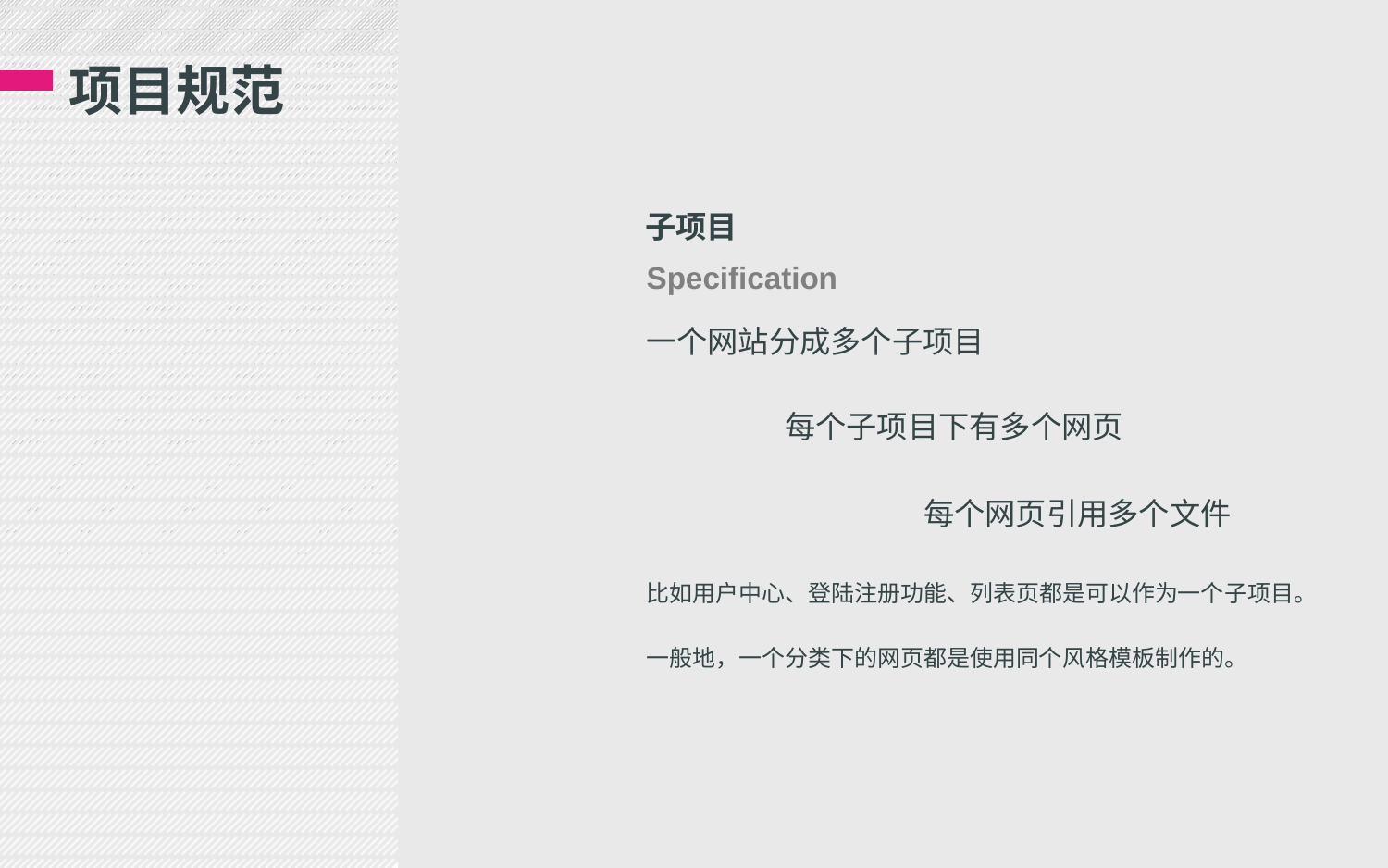

# 项目规范
子项目
Specification
一个网站分成多个子项目

	每个子项目下有多个网页

		每个网页引用多个文件

比如用户中心、登陆注册功能、列表页都是可以作为一个子项目。

一般地，一个分类下的网页都是使用同个风格模板制作的。